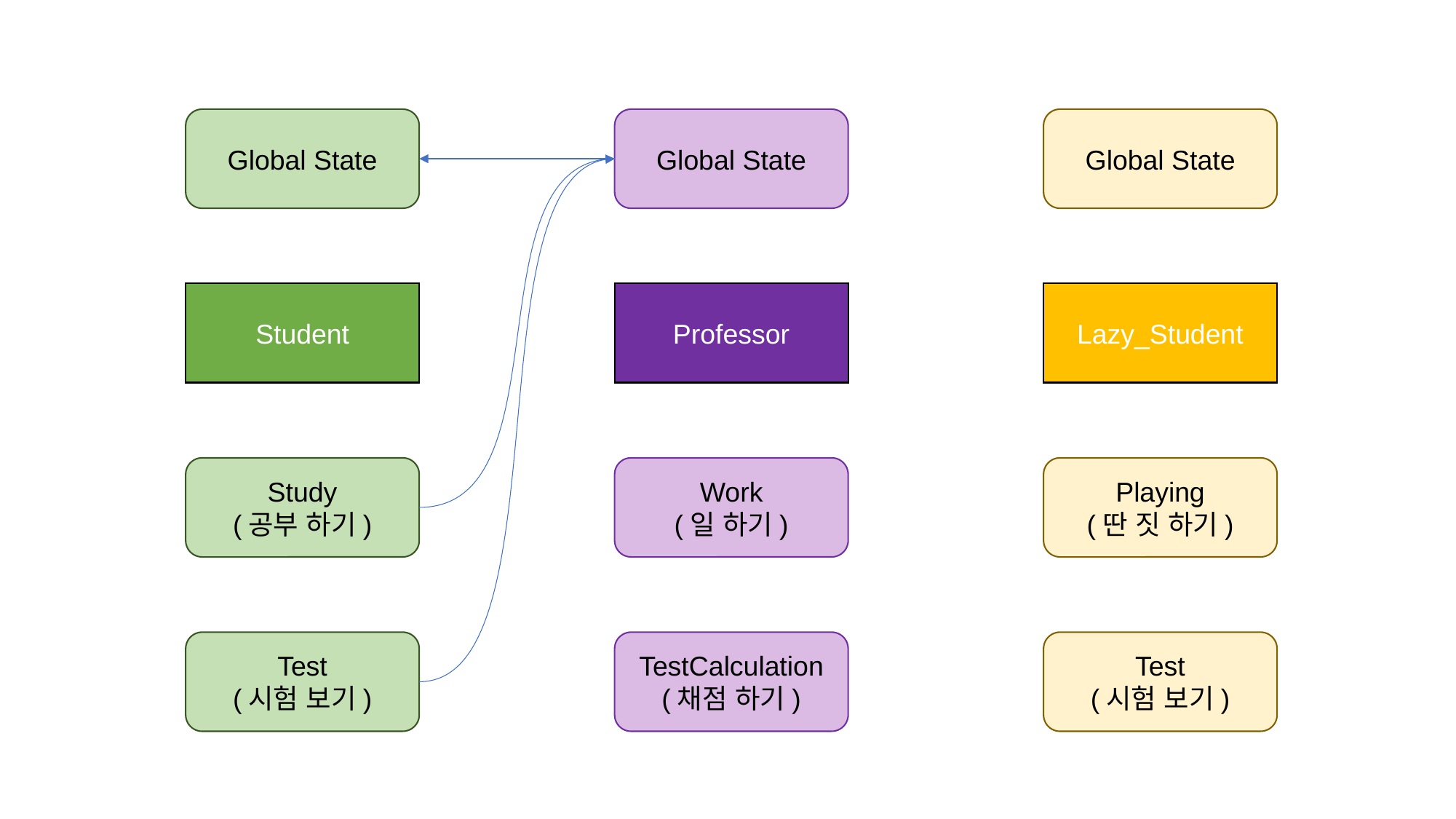

Global State
Global State
Global State
Lazy_Student
Professor
Student
Study
(공부 하기)
Work
(일 하기)
Playing
(딴 짓 하기)
Test
(시험 보기)
TestCalculation
(채점 하기)
Test
(시험 보기)